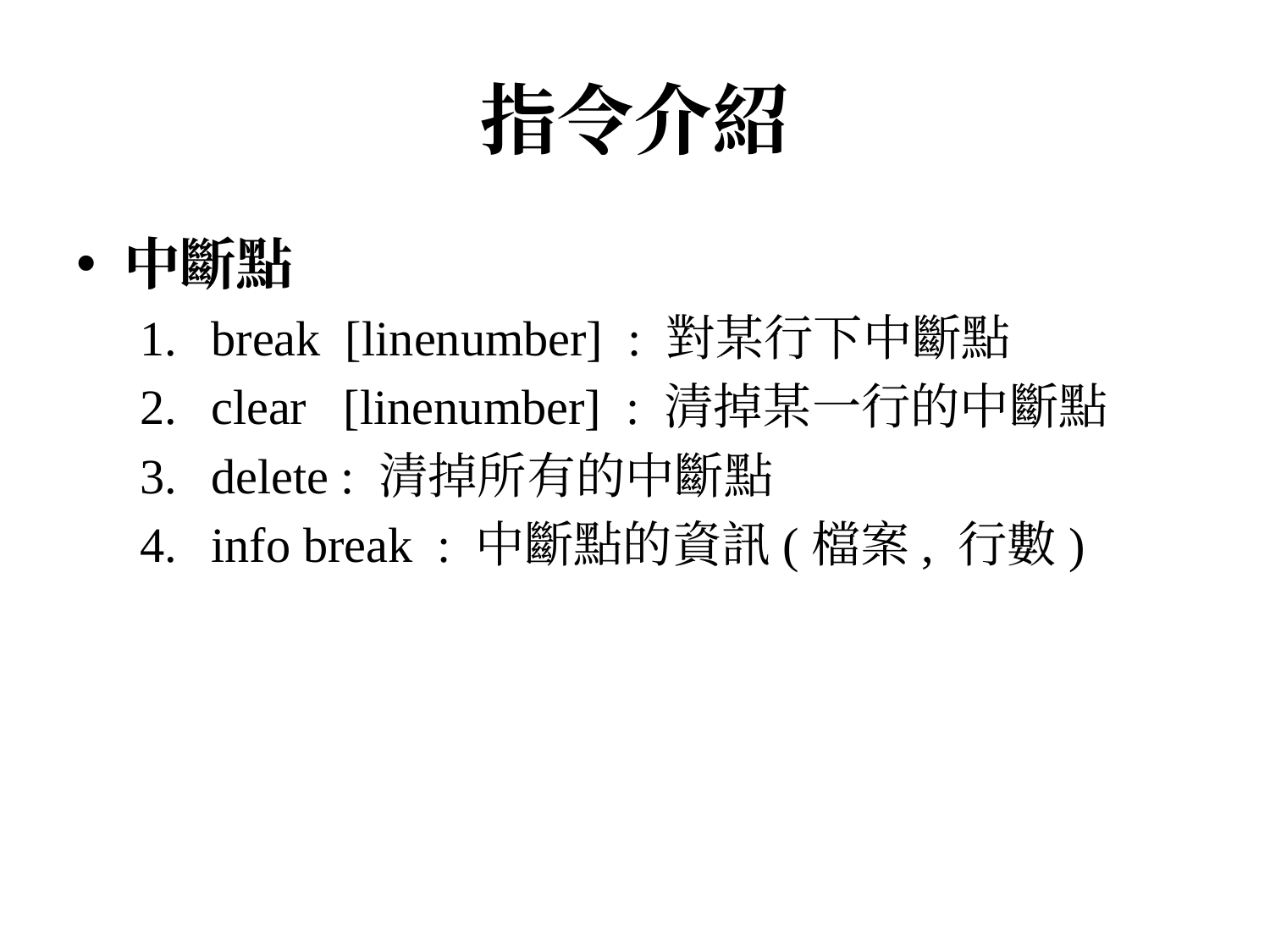

指令介紹
中斷點
break  [linenumber]  : 對某行下中斷點
clear   [linenumber]  : 清掉某一行的中斷點
delete : 清掉所有的中斷點
info break  : 中斷點的資訊(檔案, 行數)